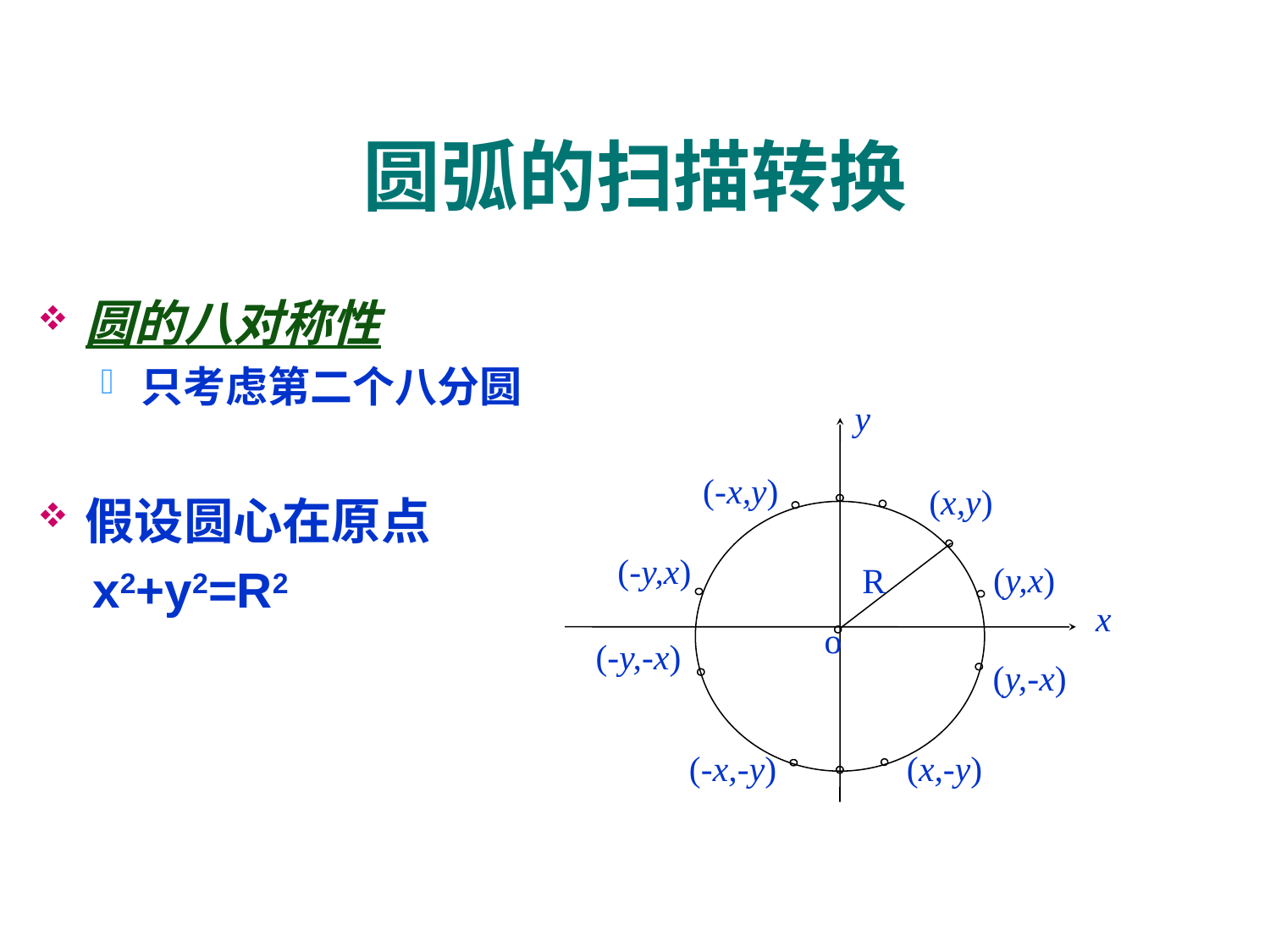

# 圆弧的扫描转换
圆的八对称性
只考虑第二个八分圆

假设圆心在原点
    x2+y2=R2
y

(-x,y)
(x,y)

(-y,x)
(y,x)
R

x
o

(-y,-x)
(y,-x)

(-x,-y)
(x,-y)